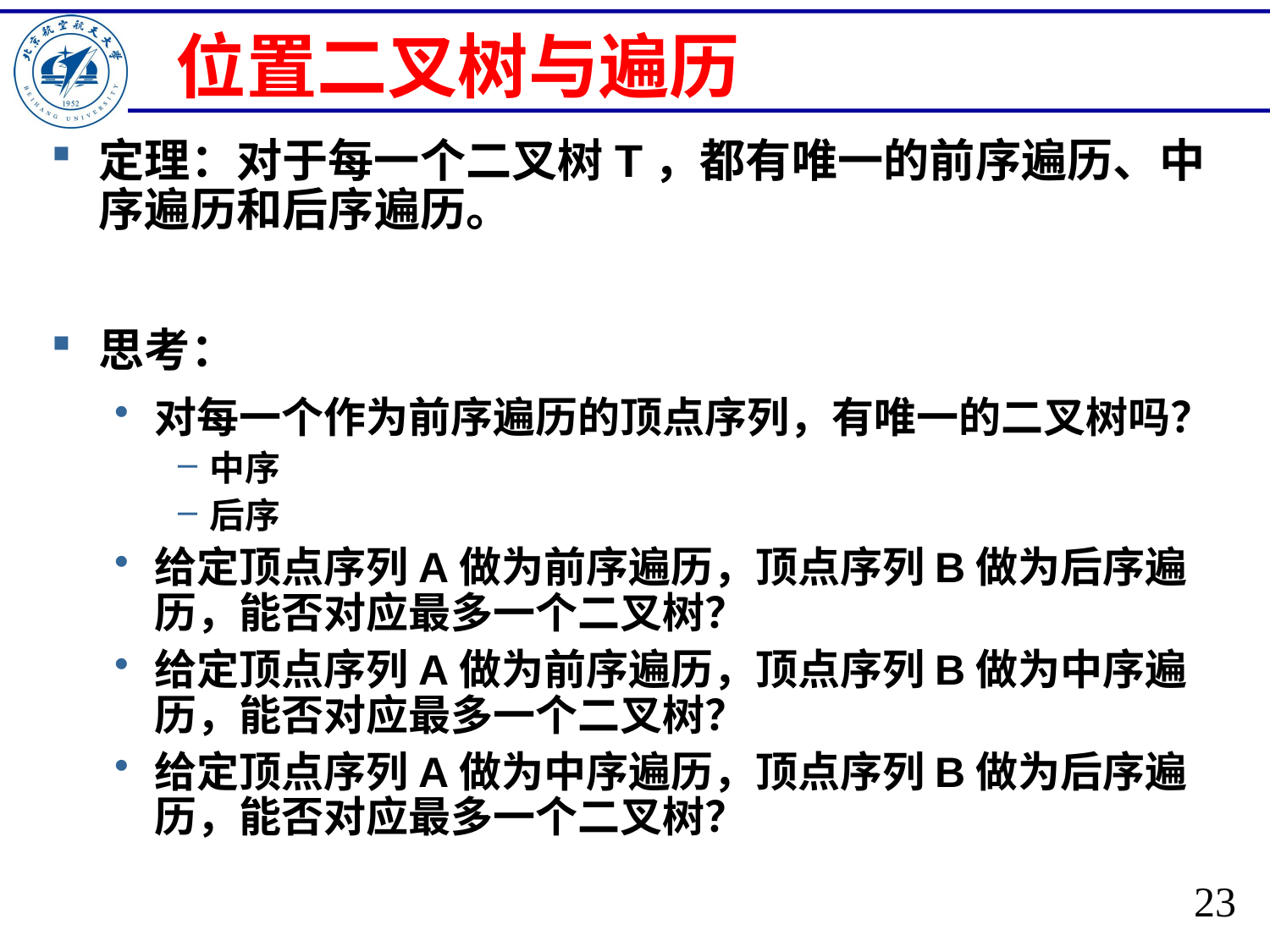

# 位置二叉树与遍历
定理：对于每一个二叉树T，都有唯一的前序遍历、中序遍历和后序遍历。

思考：
对每一个作为前序遍历的顶点序列，有唯一的二叉树吗？
中序
后序
给定顶点序列A做为前序遍历，顶点序列B做为后序遍历，能否对应最多一个二叉树？
给定顶点序列A做为前序遍历，顶点序列B做为中序遍历，能否对应最多一个二叉树？
给定顶点序列A做为中序遍历，顶点序列B做为后序遍历，能否对应最多一个二叉树？